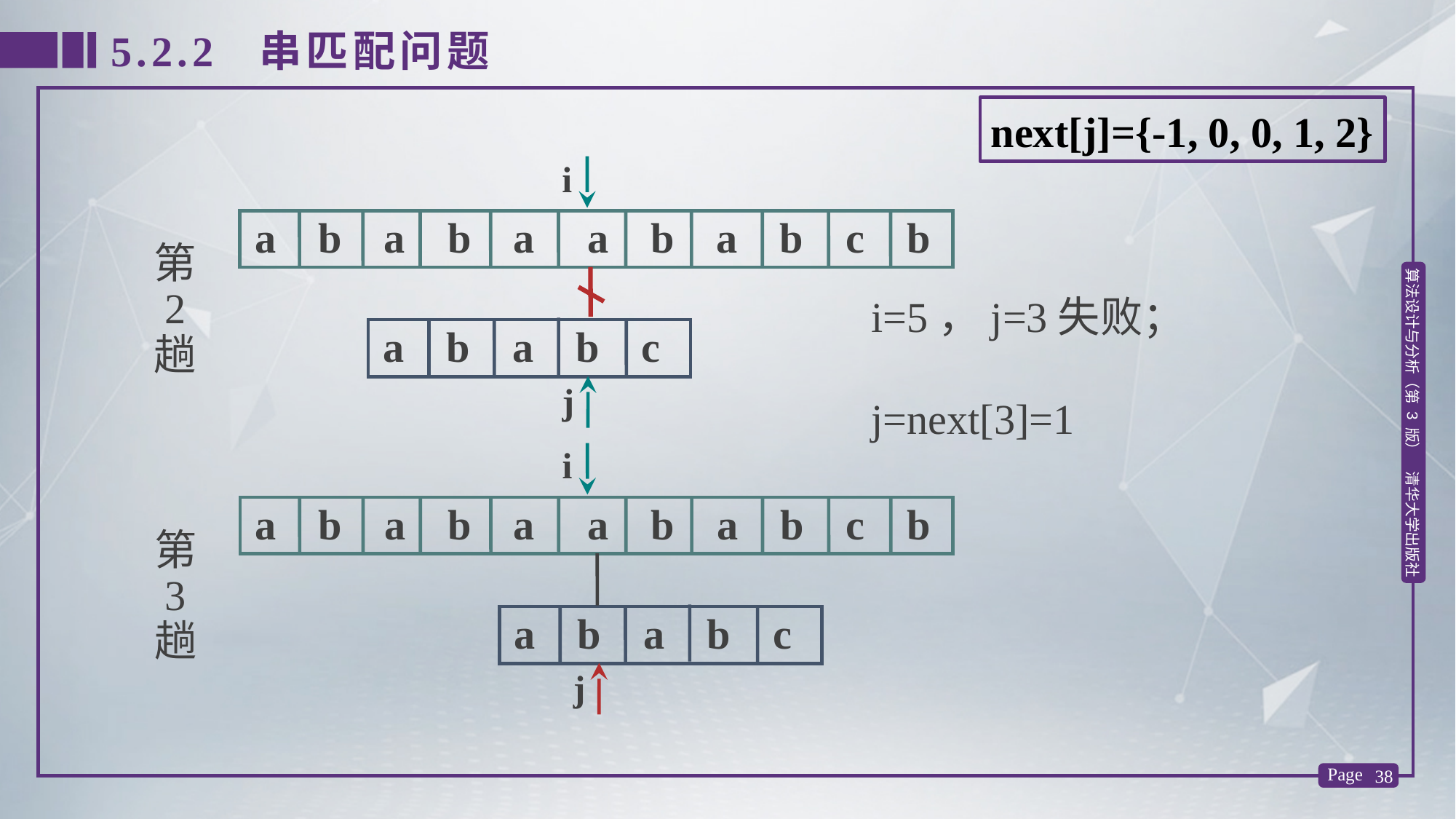

5.2.2  串匹配问题
next[j]={-1, 0, 0, 1, 2}
i

i=5，j=3失败；
j=next[3]=1
j

 a    b    a    b    a     a    b    a    b    c    b

第
 2
趟

 a    b    a    b    c

i

 a    b    a    b    a     a    b    a    b    c    b

第
 3
趟

 a    b    a    b    c

j